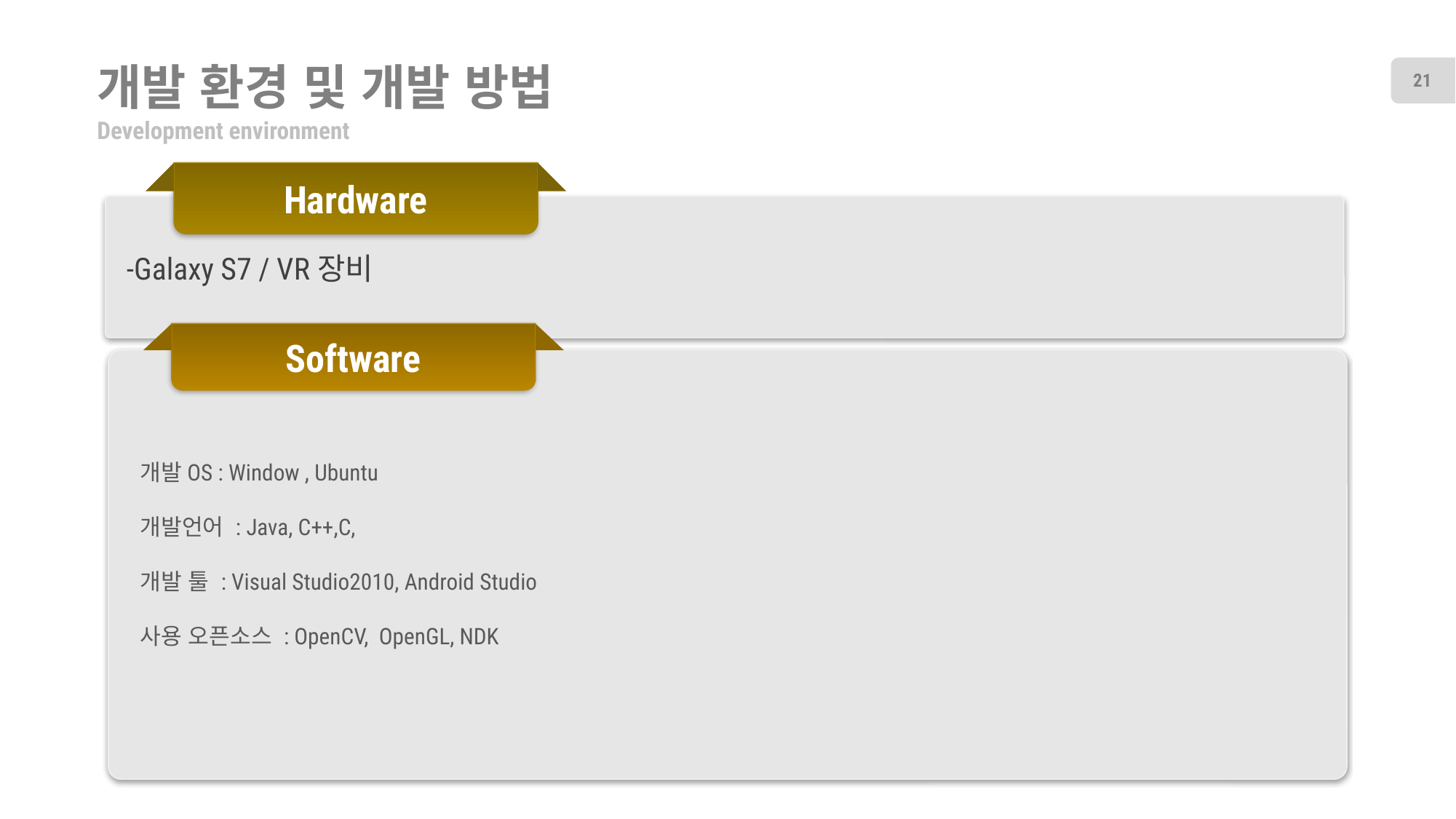

# 개발 환경 및 개발 방법
21
Development environment

Hardware

-Galaxy S7 / VR장비

Software

개발OS : Window , Ubuntu

개발언어 : Java, C++,C,

개발 툴 : Visual Studio2010, Android Studio

사용 오픈소스 : OpenCV,  OpenGL, NDK